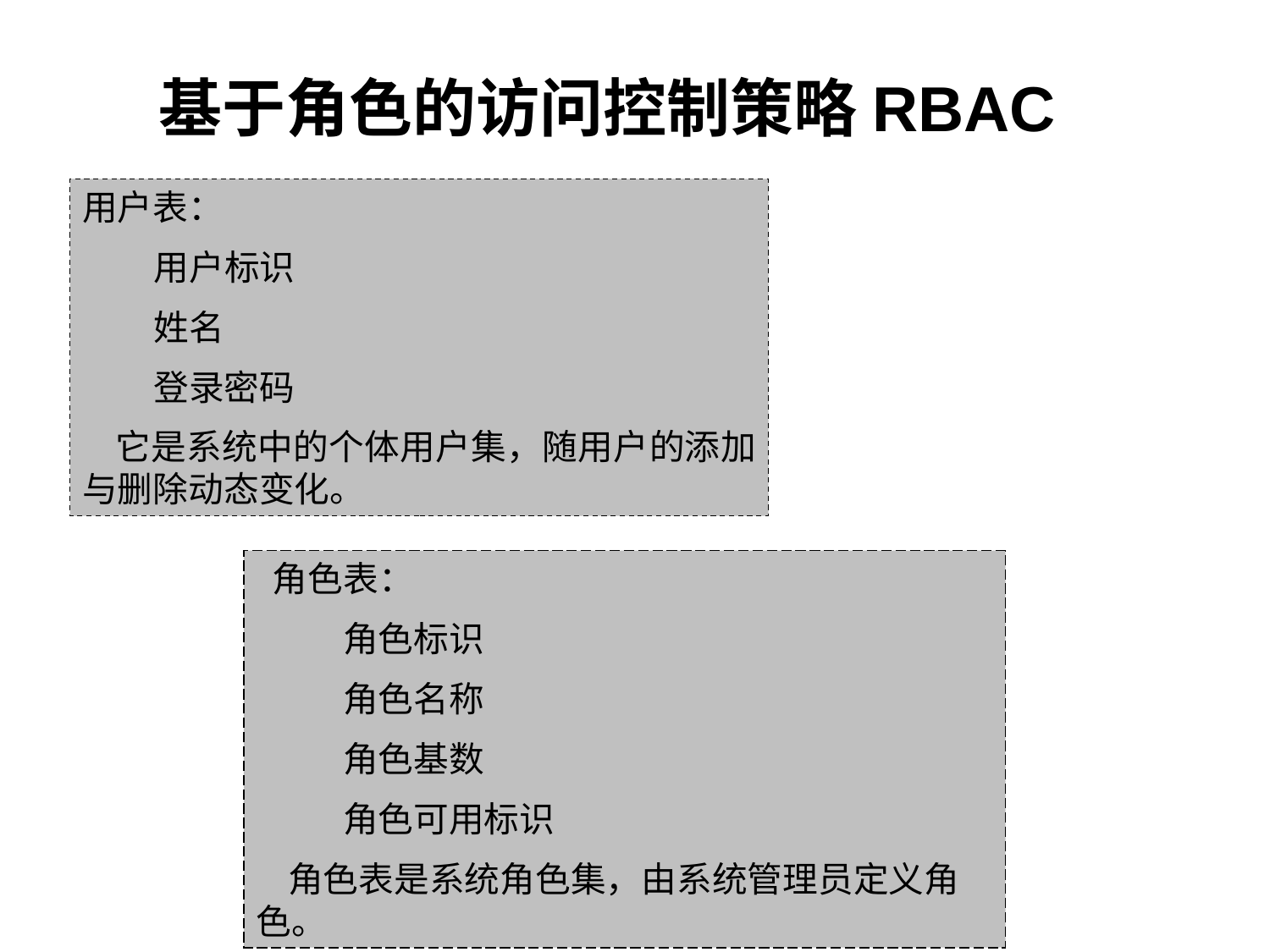

# 基于角色的访问控制策略RBAC
用户表：
        用户标识
        姓名
        登录密码
   它是系统中的个体用户集，随用户的添加与删除动态变化。
 角色表：
          角色标识
          角色名称
          角色基数
          角色可用标识
   角色表是系统角色集，由系统管理员定义角色。